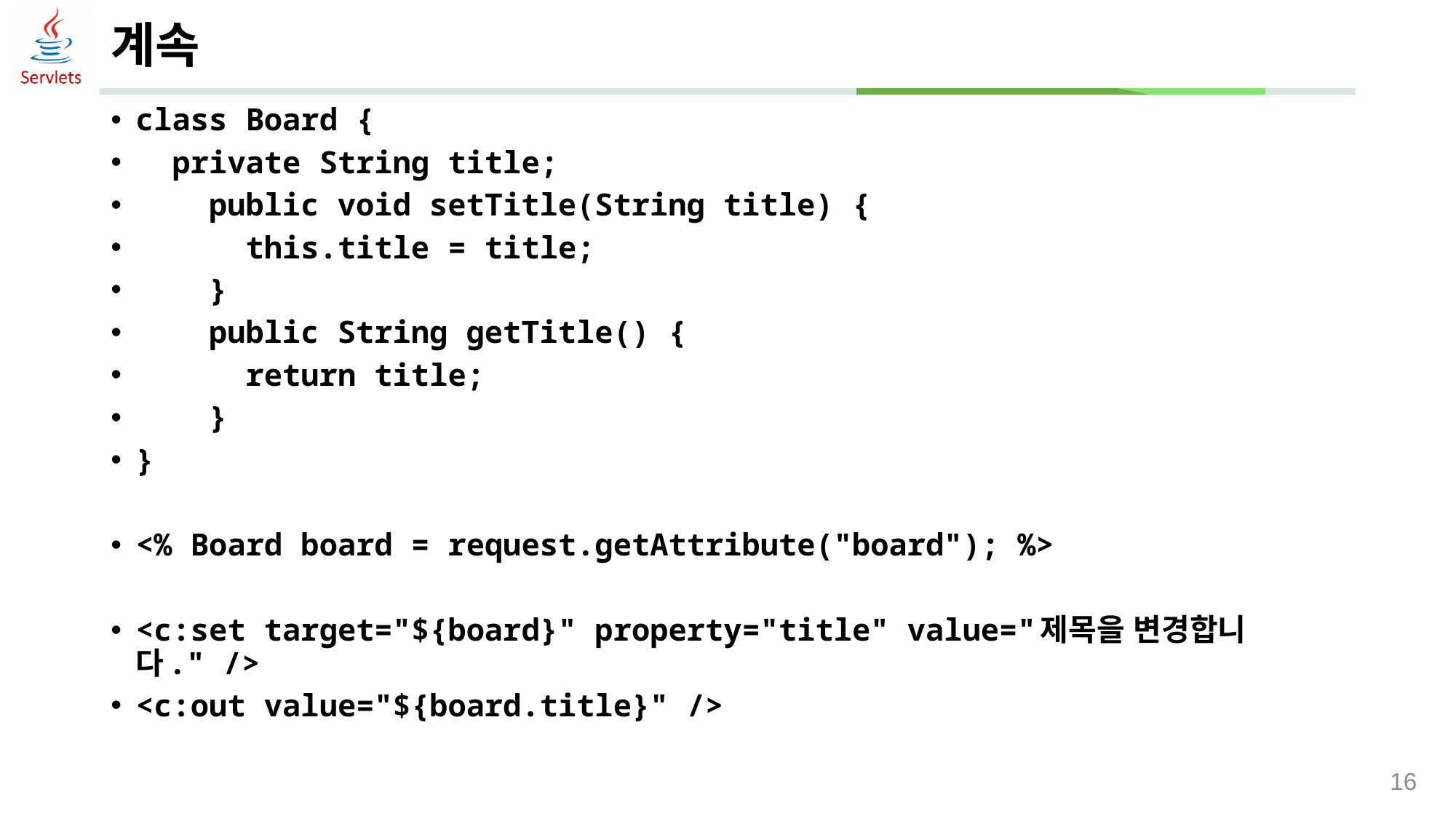

# 계속
class Board {
  private String title;
    public void setTitle(String title) {
      this.title = title;
    }
    public String getTitle() {
      return title;
    }
}

<% Board board = request.getAttribute("board"); %>

<c:set target="${board}" property="title" value="제목을 변경합니다." />
<c:out value="${board.title}" />

16